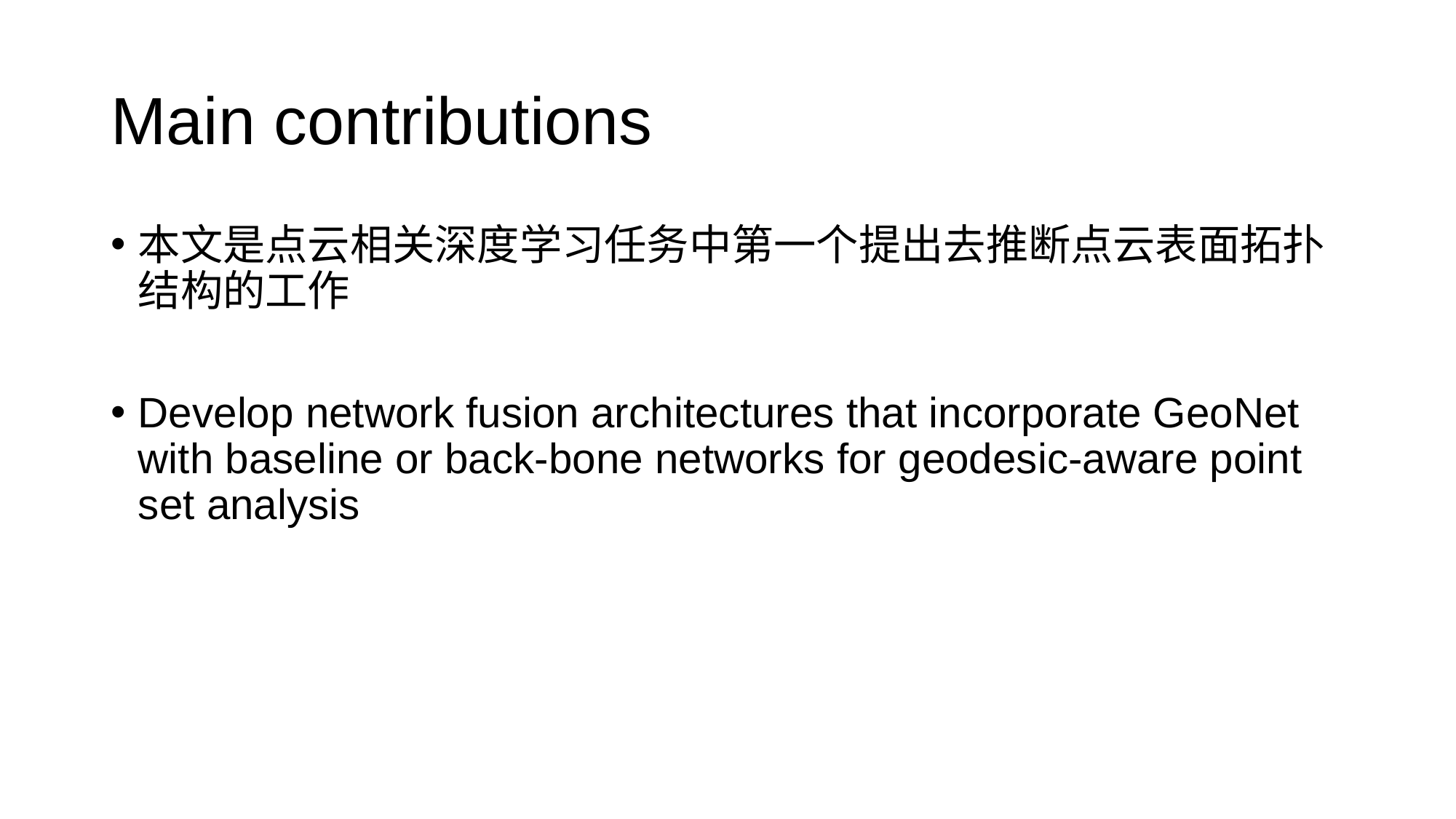

# Main contributions
本文是点云相关深度学习任务中第一个提出去推断点云表面拓扑结构的工作

Develop network fusion architectures that incorporate GeoNet with baseline or back-bone networks for geodesic-aware point set analysis